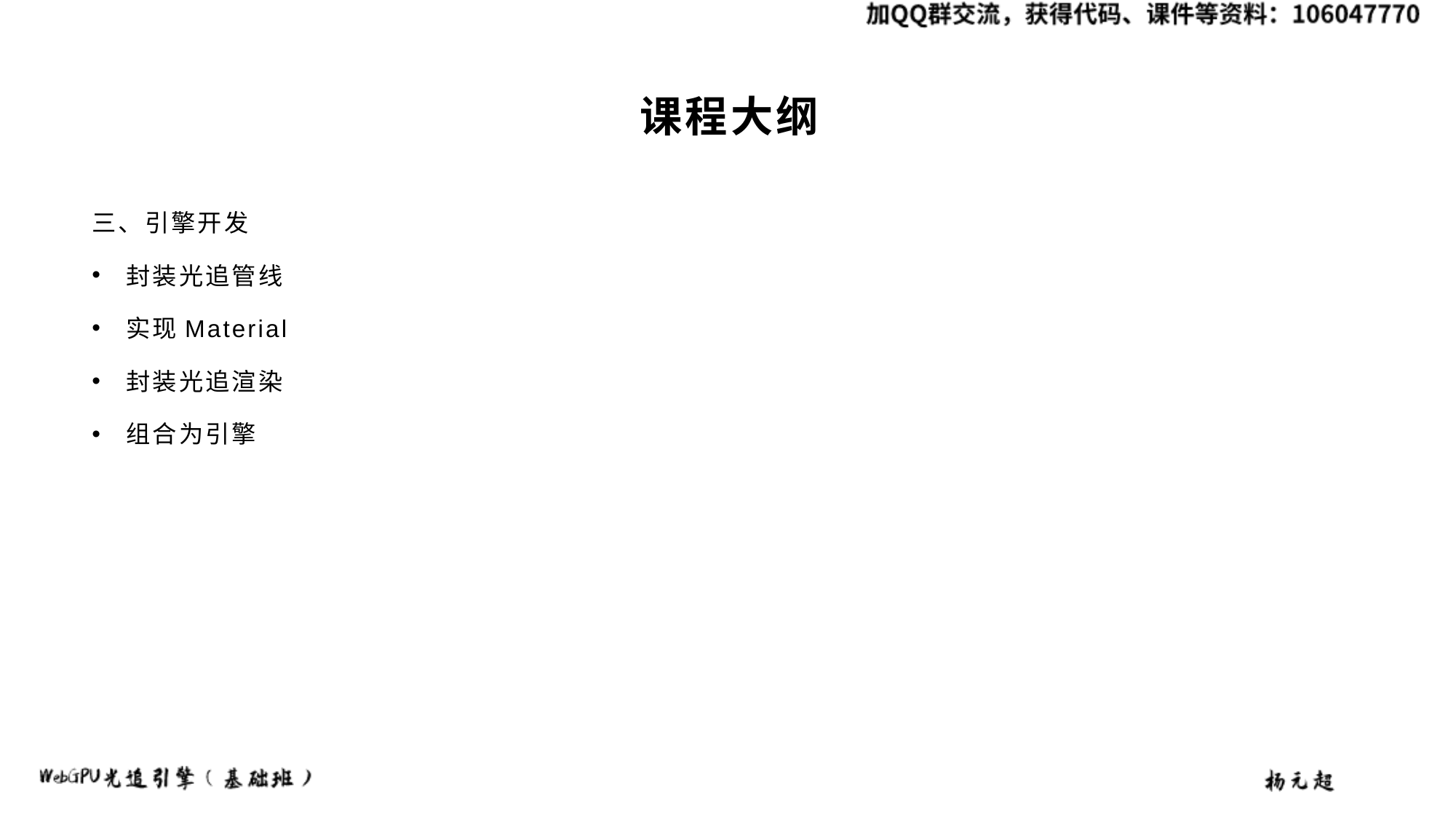

# 课程大纲
三、引擎开发
封装光追管线
实现Material
封装光追渲染
组合为引擎